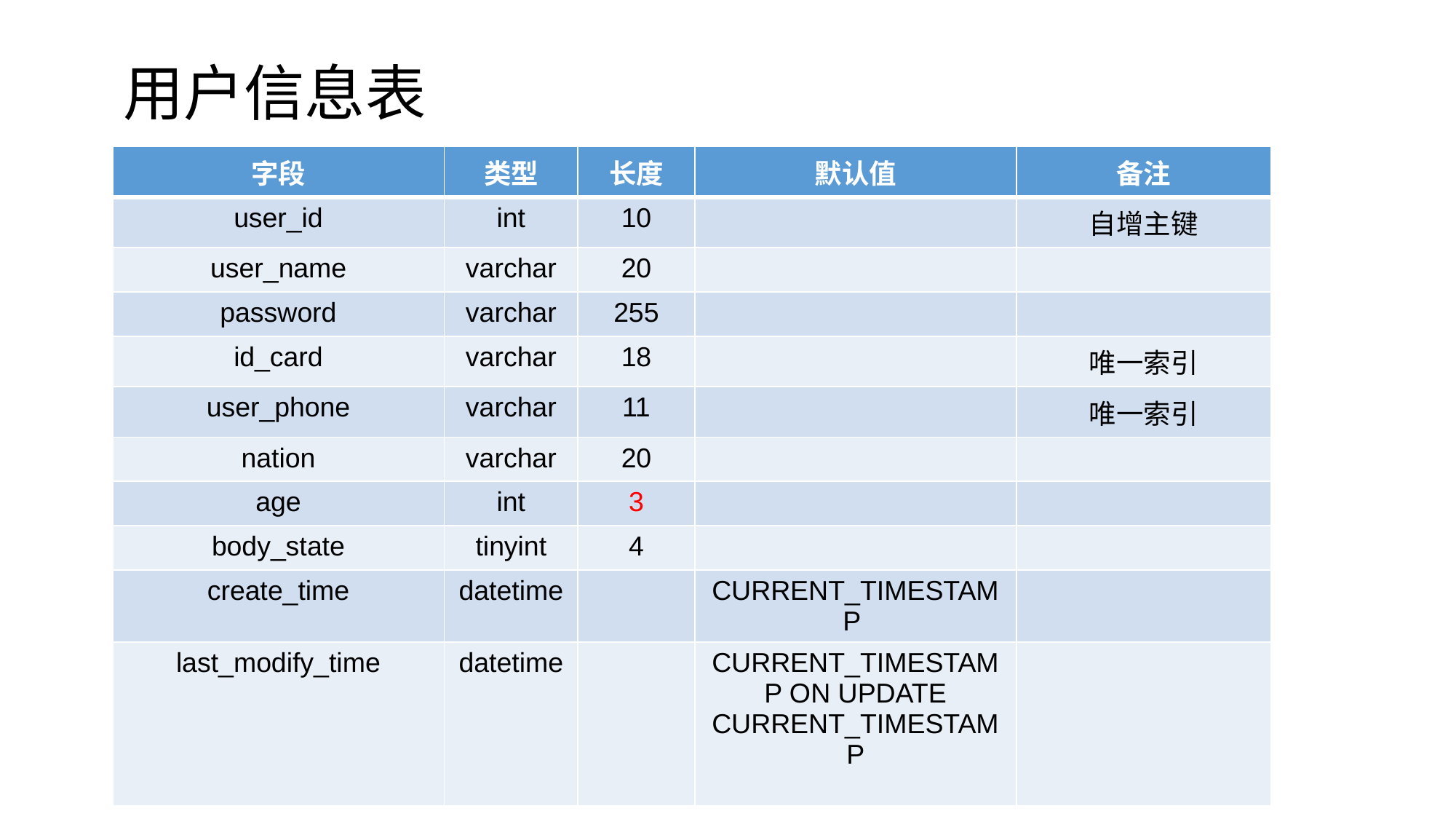

用户信息表
| 字段 | 类型 | 长度 | 默认值 | 备注 |
| --- | --- | --- | --- | --- |
| user\_id | int | 10 |  | 自增主键 |
| user\_name | varchar | 20 |  |  |
| password | varchar | 255 |  |  |
| id\_card | varchar | 18 |  | 唯一索引 |
| user\_phone | varchar | 11 |  | 唯一索引 |
| nation | varchar | 20 |  |  |
| age | int | 3 |  |  |
| body\_state | tinyint | 4 |  |  |
| create\_time | datetime |  | CURRENT\_TIMESTAMP |  |
| last\_modify\_time | datetime |  | CURRENT\_TIMESTAMP ON UPDATE CURRENT\_TIMESTAMP |  |